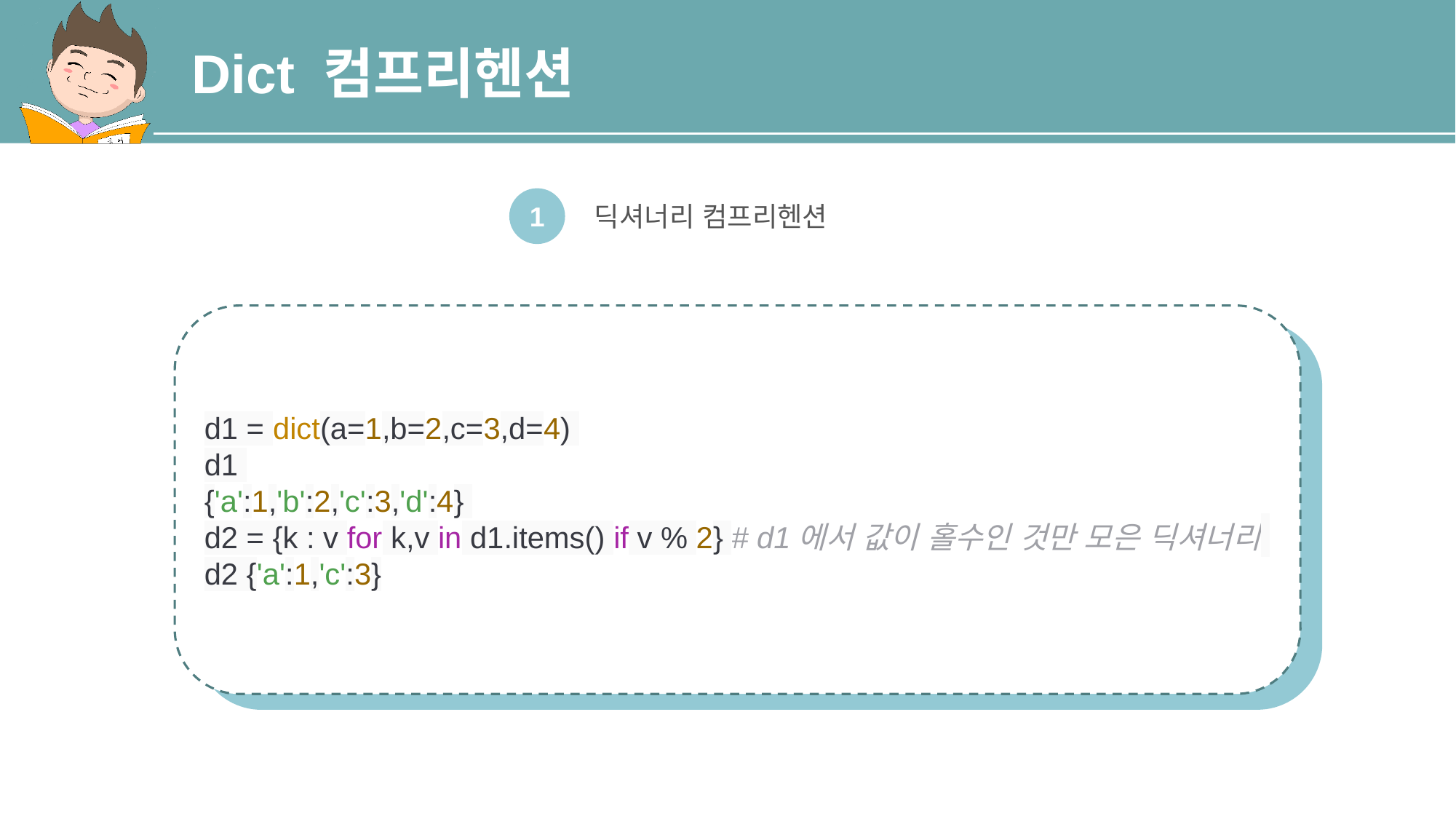

Dict 컴프리헨션
1
딕셔너리 컴프리헨션
d1 = dict(a=1,b=2,c=3,d=4)
d1
{'a':1,'b':2,'c':3,'d':4}
d2 = {k : v for k,v in d1.items() if v % 2} # d1에서 값이 홀수인 것만 모은 딕셔너리
d2 {'a':1,'c':3}